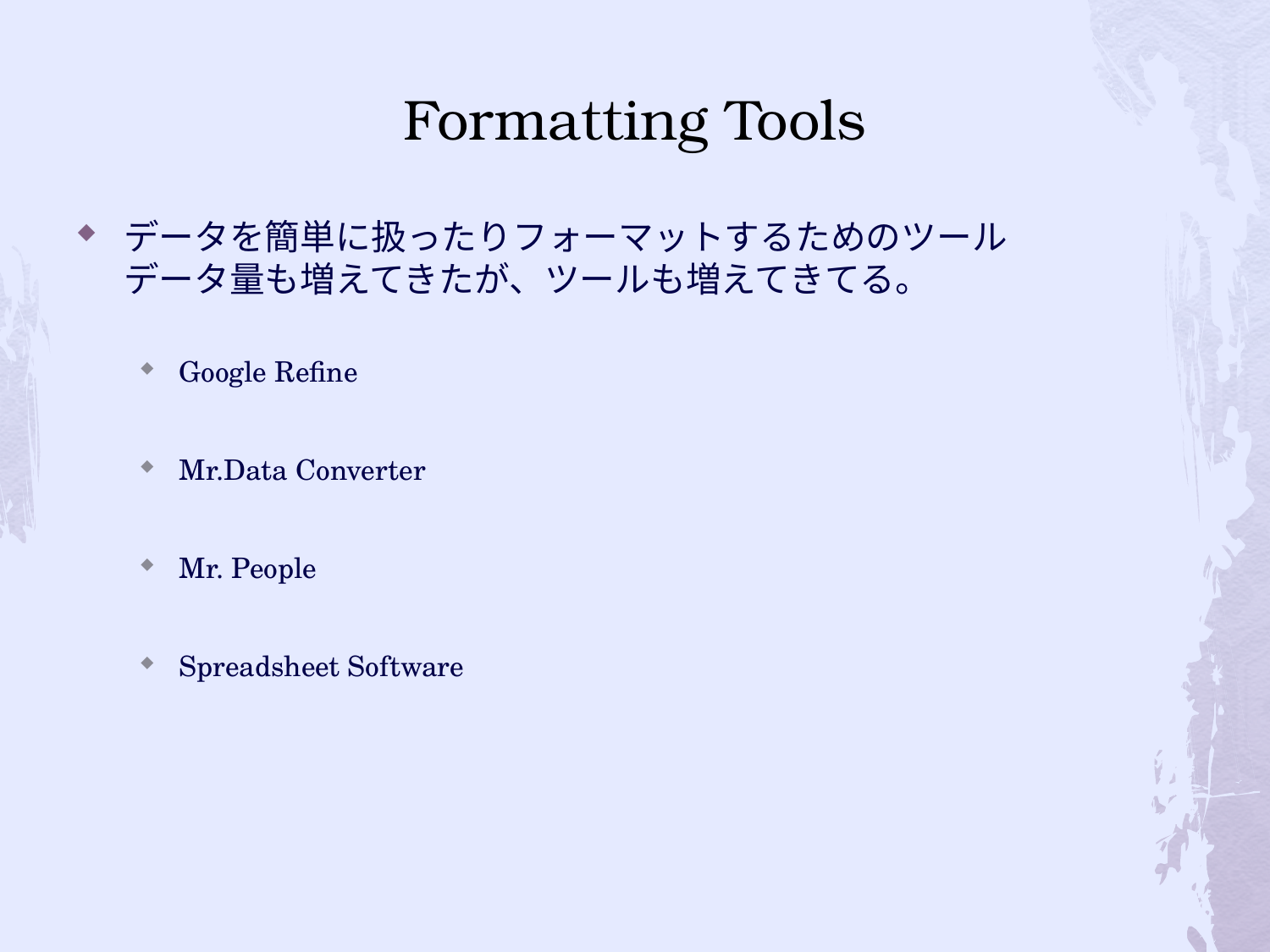

# Formatting Tools
データを簡単に扱ったりフォーマットするためのツール
データ量も増えてきたが、ツールも増えてきてる。

Google Refine

Mr.Data Converter

Mr. People

Spreadsheet Software